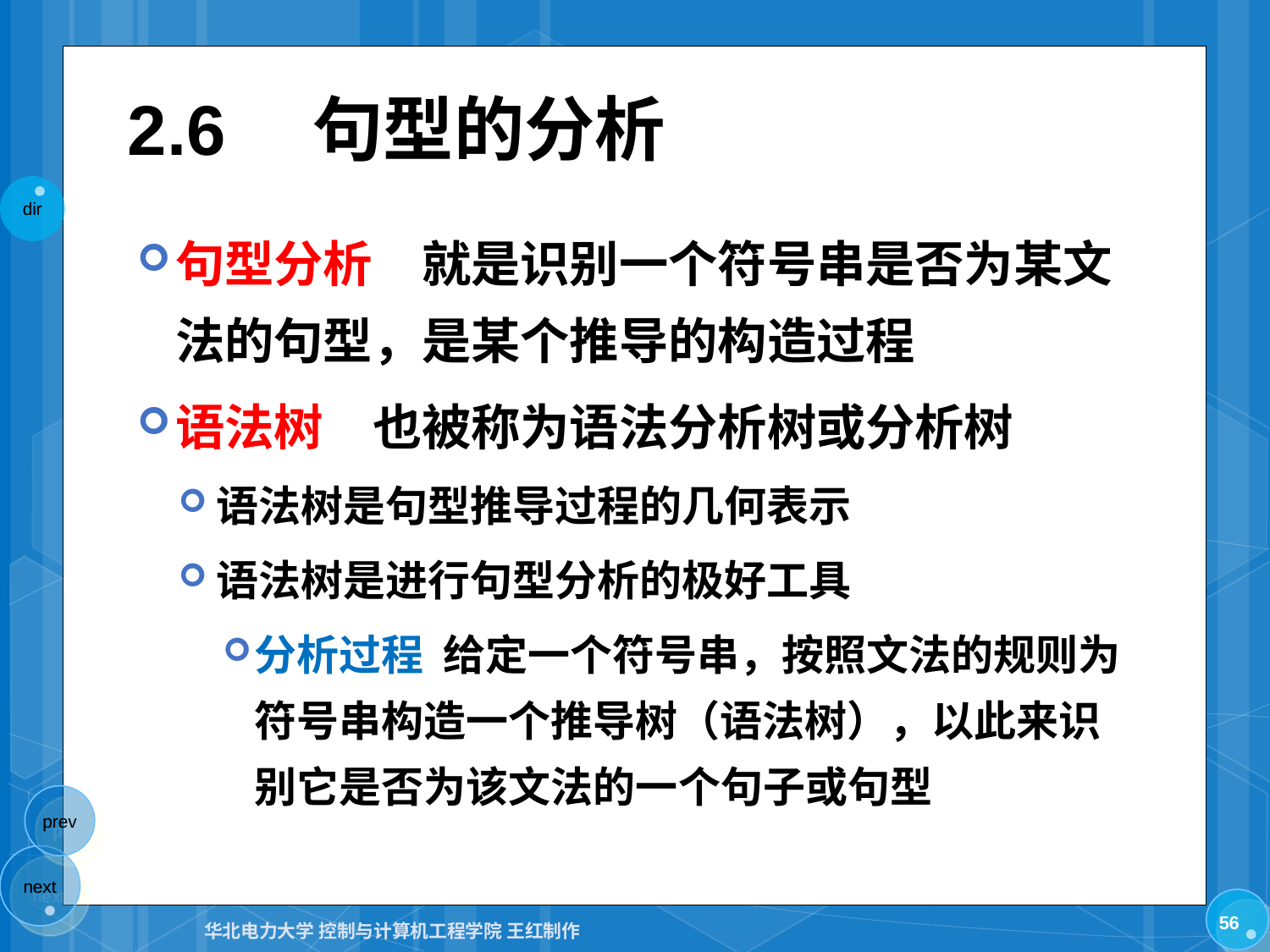

# 2.6　句型的分析
句型分析　就是识别一个符号串是否为某文法的句型，是某个推导的构造过程
语法树　也被称为语法分析树或分析树
语法树是句型推导过程的几何表示
语法树是进行句型分析的极好工具
分析过程  给定一个符号串，按照文法的规则为符号串构造一个推导树（语法树），以此来识别它是否为该文法的一个句子或句型
56
华北电力大学 控制与计算机工程学院 王红制作